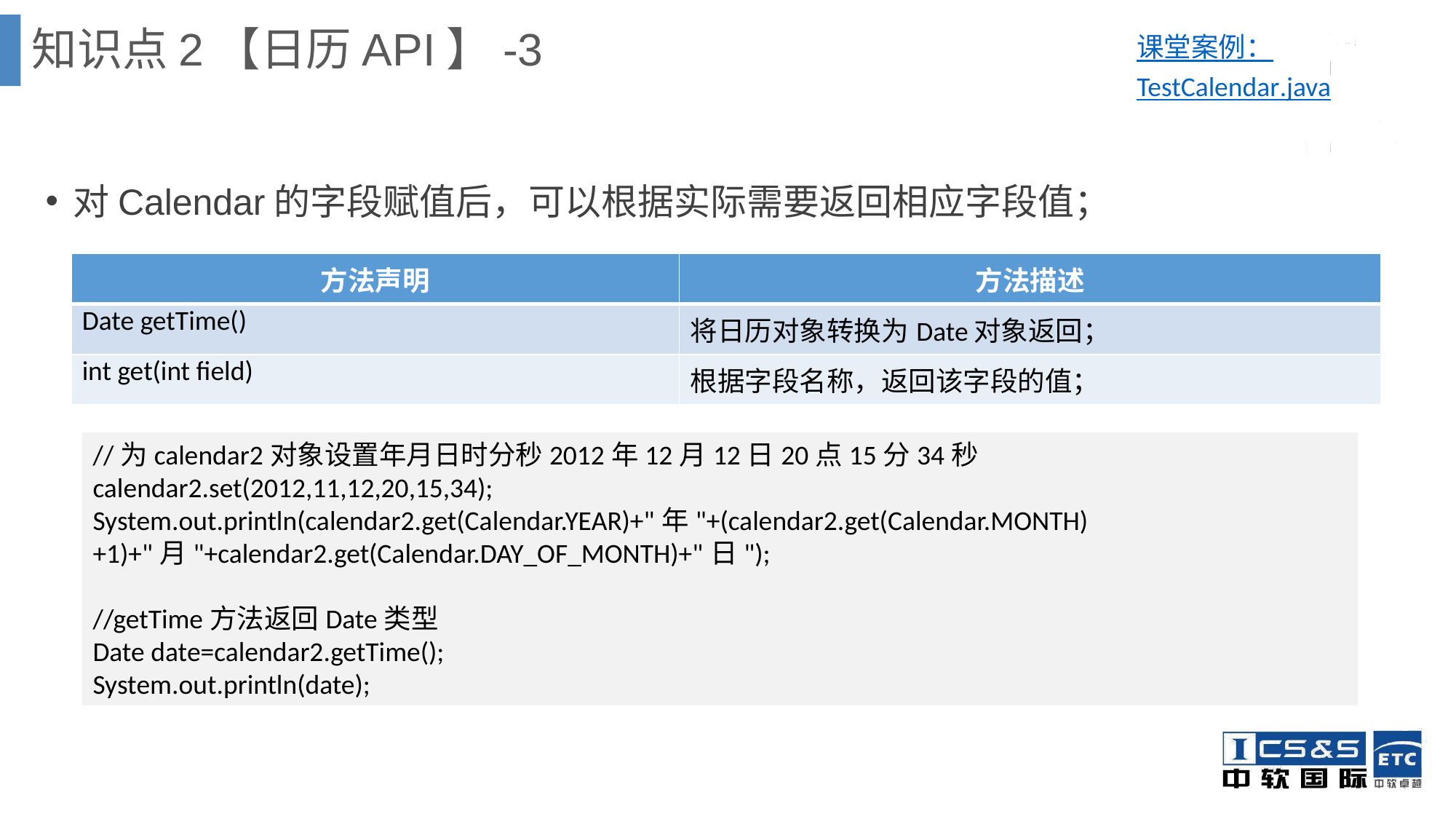

知识点2【日历API】-3
课堂案例： TestCalendar.java
对Calendar的字段赋值后，可以根据实际需要返回相应字段值；
| 方法声明 | 方法描述 |
| --- | --- |
| Date getTime() | 将日历对象转换为Date对象返回； |
| int get(int field) | 根据字段名称，返回该字段的值； |
//为calendar2对象设置年月日时分秒2012年12月12日20点15分34秒
calendar2.set(2012,11,12,20,15,34);
System.out.println(calendar2.get(Calendar.YEAR)+"年"+(calendar2.get(Calendar.MONTH)+1)+"月"+calendar2.get(Calendar.DAY_OF_MONTH)+"日");

//getTime方法返回Date类型
Date date=calendar2.getTime();
System.out.println(date);